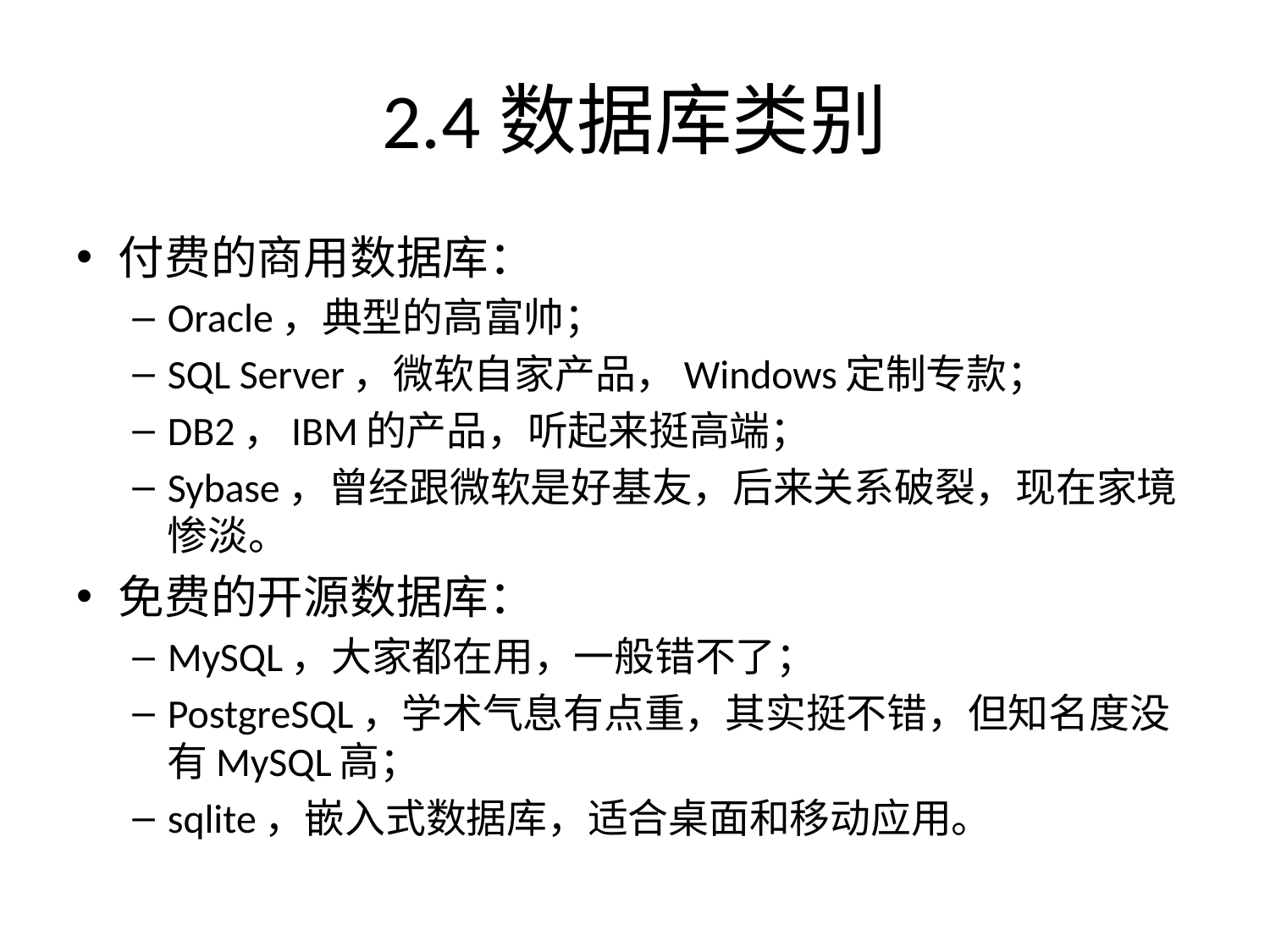

# 2.4数据库类别
付费的商用数据库：
Oracle，典型的高富帅；
SQL Server，微软自家产品，Windows定制专款；
DB2，IBM的产品，听起来挺高端；
Sybase，曾经跟微软是好基友，后来关系破裂，现在家境惨淡。
免费的开源数据库：
MySQL，大家都在用，一般错不了；
PostgreSQL，学术气息有点重，其实挺不错，但知名度没有MySQL高；
sqlite，嵌入式数据库，适合桌面和移动应用。